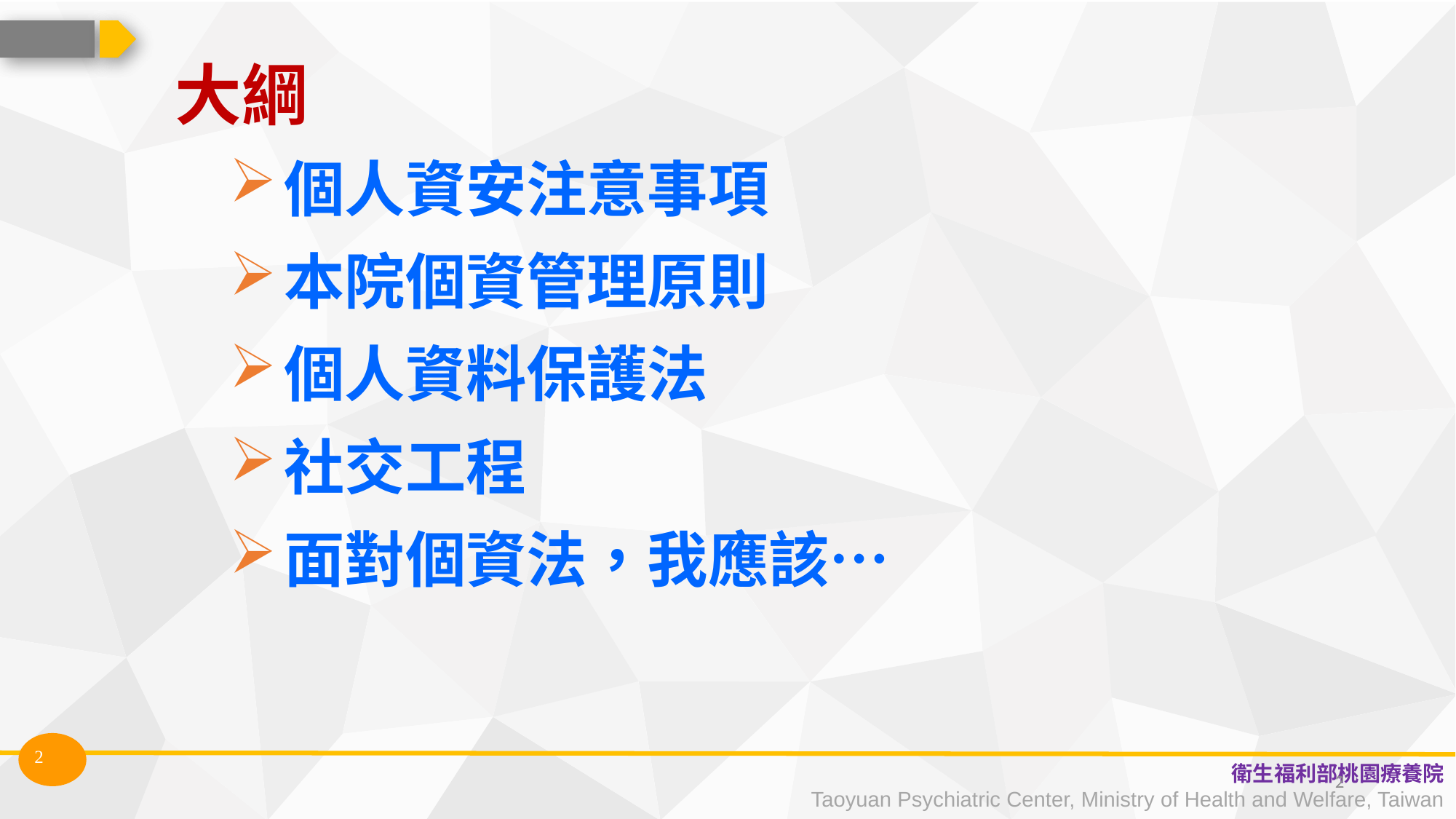

# 大綱
個人資安注意事項
本院個資管理原則
個人資料保護法
社交工程
面對個資法，我應該…

2